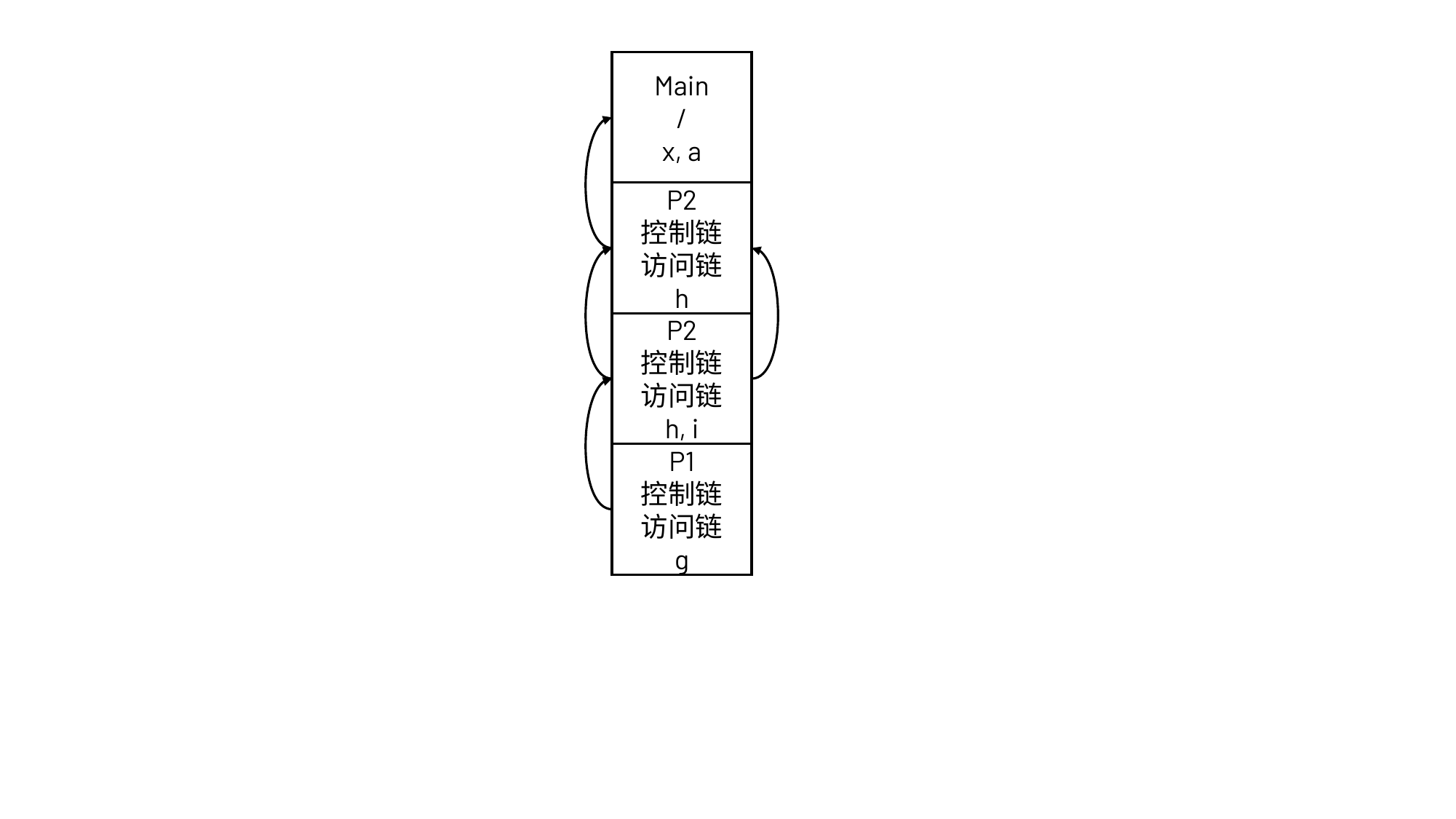

Main
/
x, a
P2
控制链
访问链
h
P2
控制链
访问链
h, i
P1
控制链
访问链
g